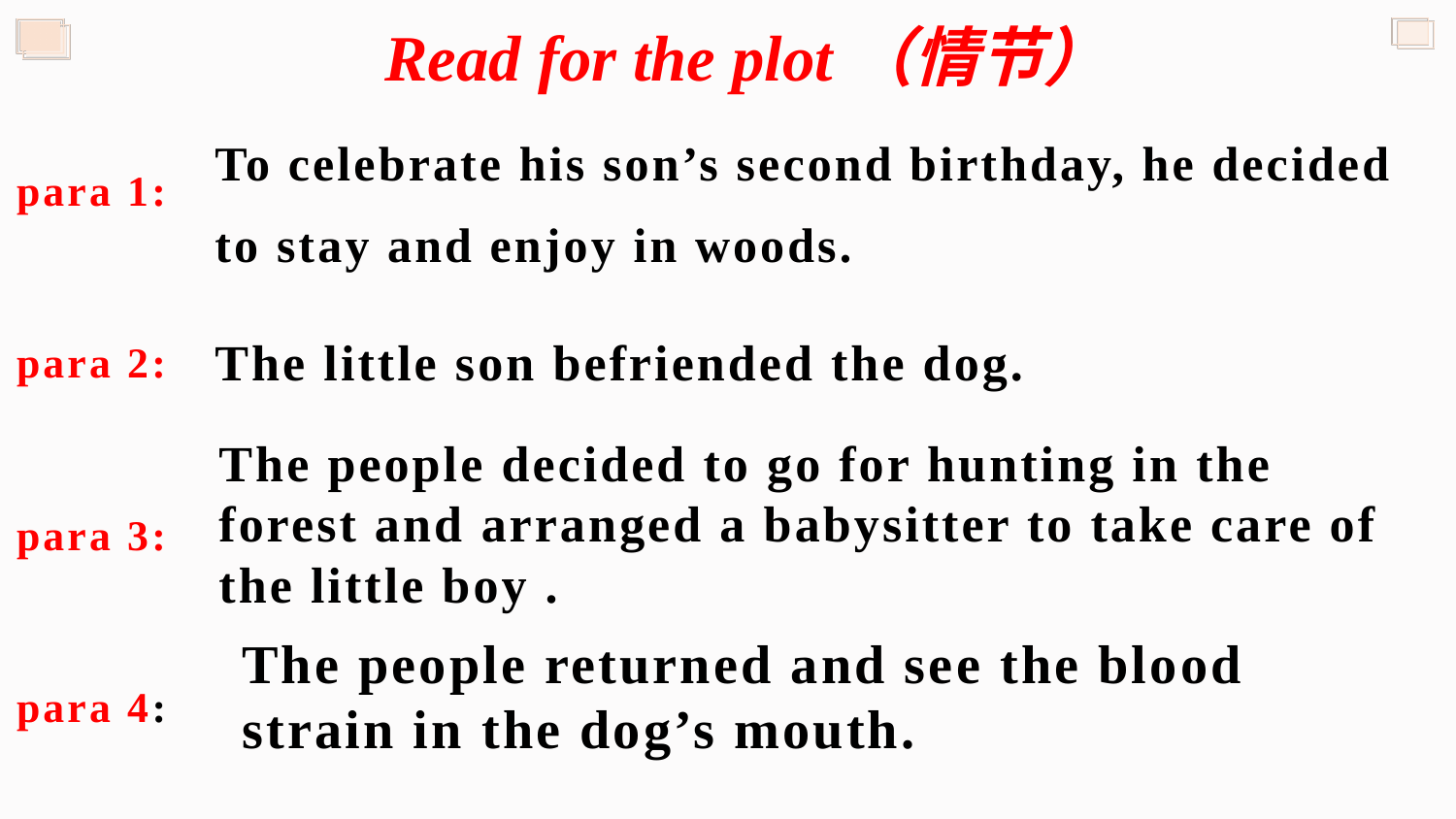

Read for the plot（情节）
To celebrate his son’s second birthday, he decided to stay and enjoy in woods.
para 1:

para 2:

para 3:

para 4:
The little son befriended the dog.

The people decided to go for hunting in the forest and arranged a babysitter to take care of the little boy .
The people returned and see the blood strain in the dog’s mouth.